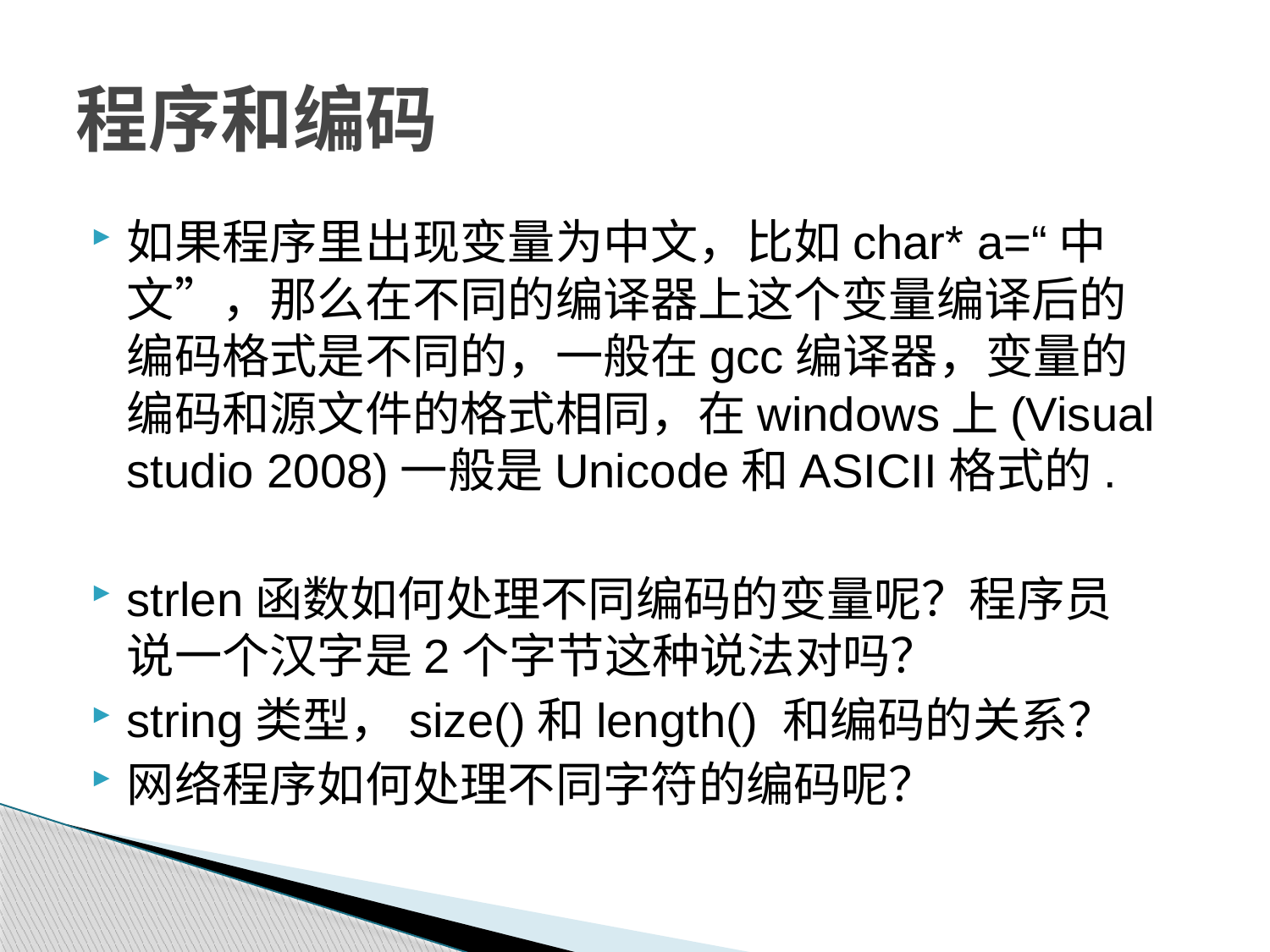

# 程序和编码
如果程序里出现变量为中文，比如char* a=“中文”，那么在不同的编译器上这个变量编译后的编码格式是不同的，一般在gcc编译器，变量的编码和源文件的格式相同，在windows上(Visual studio 2008)一般是Unicode和ASICII格式的.

strlen函数如何处理不同编码的变量呢？程序员说一个汉字是2个字节这种说法对吗？
string类型，size()和length() 和编码的关系？
网络程序如何处理不同字符的编码呢？